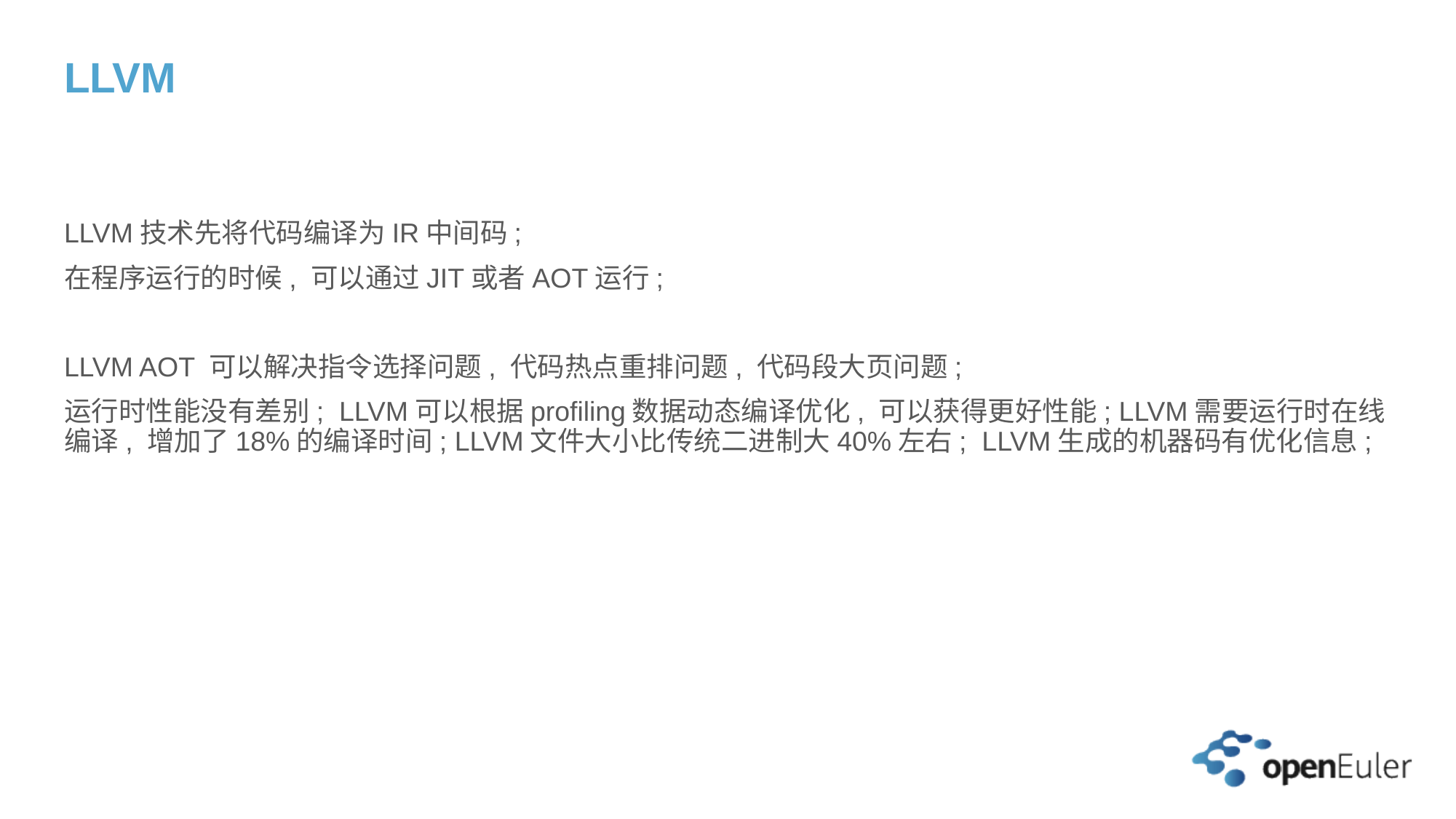

# LLVM
LLVM技术先将代码编译为IR中间码;
在程序运行的时候, 可以通过JIT或者AOT运行;

LLVM AOT 可以解决指令选择问题, 代码热点重排问题, 代码段大页问题;
运行时性能没有差别;  LLVM可以根据profiling数据动态编译优化, 可以获得更好性能; LLVM需要运行时在线编译, 增加了18%的编译时间; LLVM文件大小比传统二进制大40%左右;  LLVM生成的机器码有优化信息;